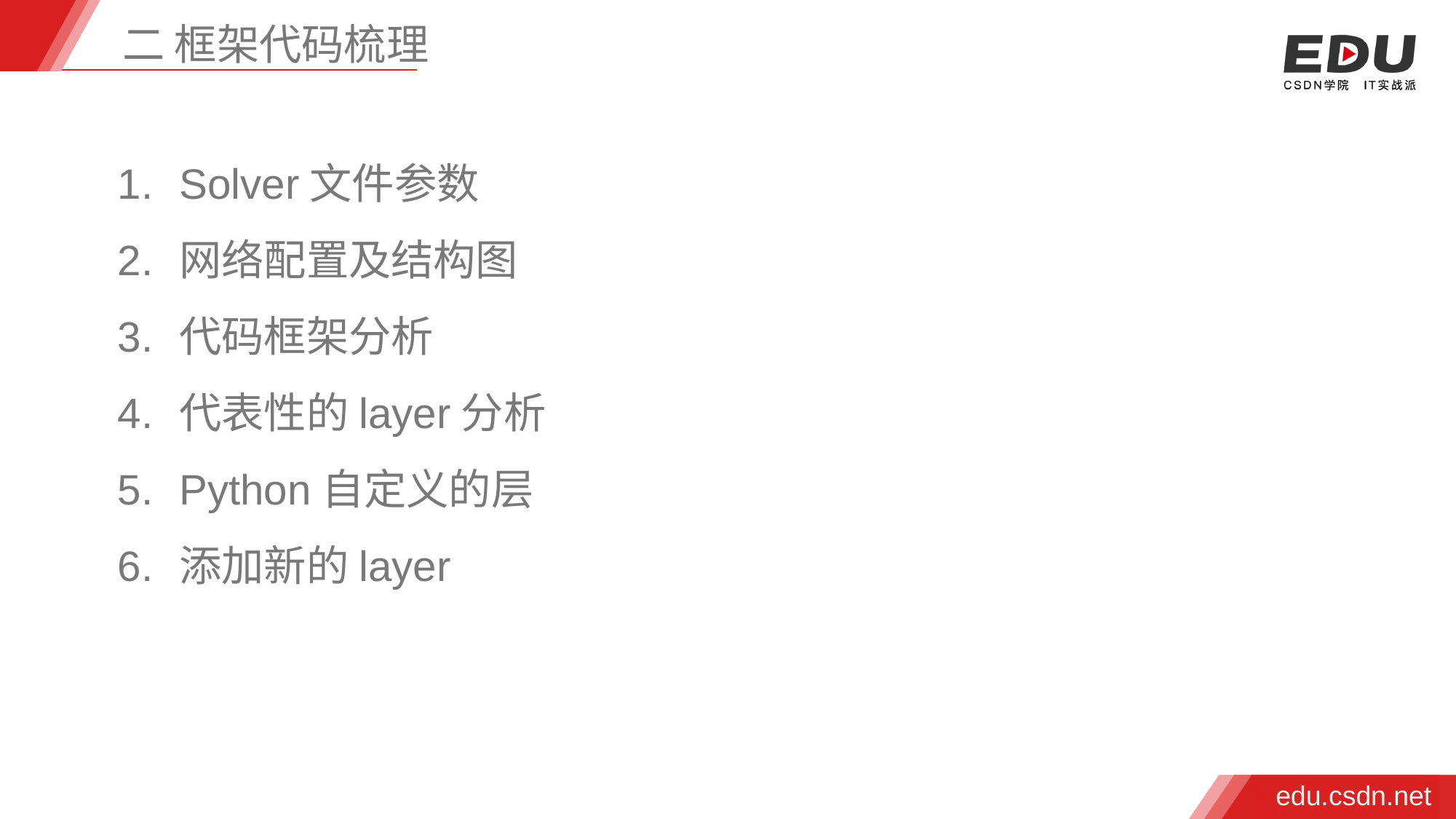

二 框架代码梳理
Solver文件参数
网络配置及结构图
代码框架分析
代表性的layer分析
Python自定义的层
添加新的layer